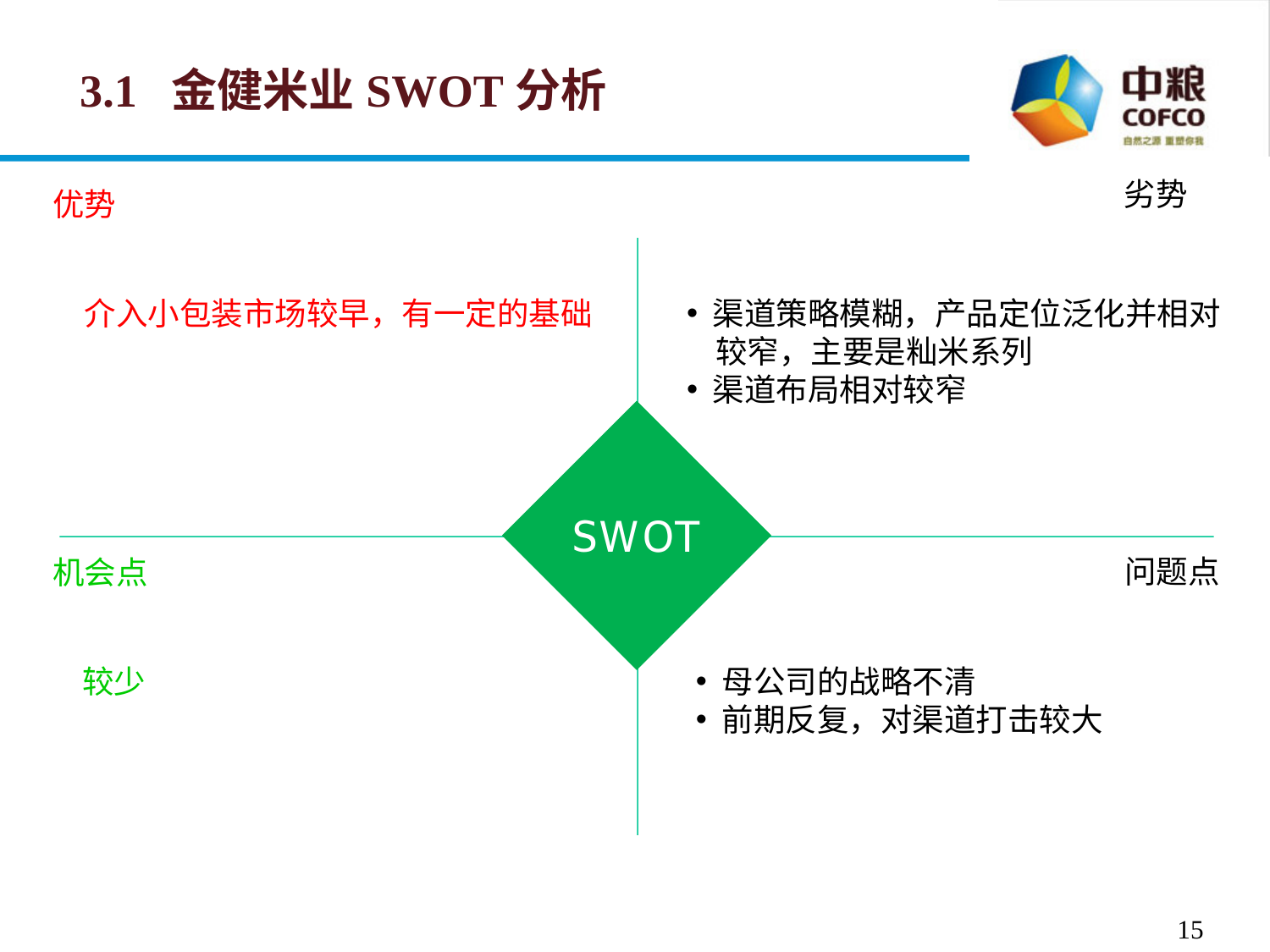

3.1  金健米业SWOT分析
劣势
优势

SWOT

介入小包装市场较早，有一定的基础
 渠道策略模糊，产品定位泛化并相对
   较窄，主要是籼米系列
 渠道布局相对较窄

问题点
机会点
较少
 母公司的战略不清
 前期反复，对渠道打击较大